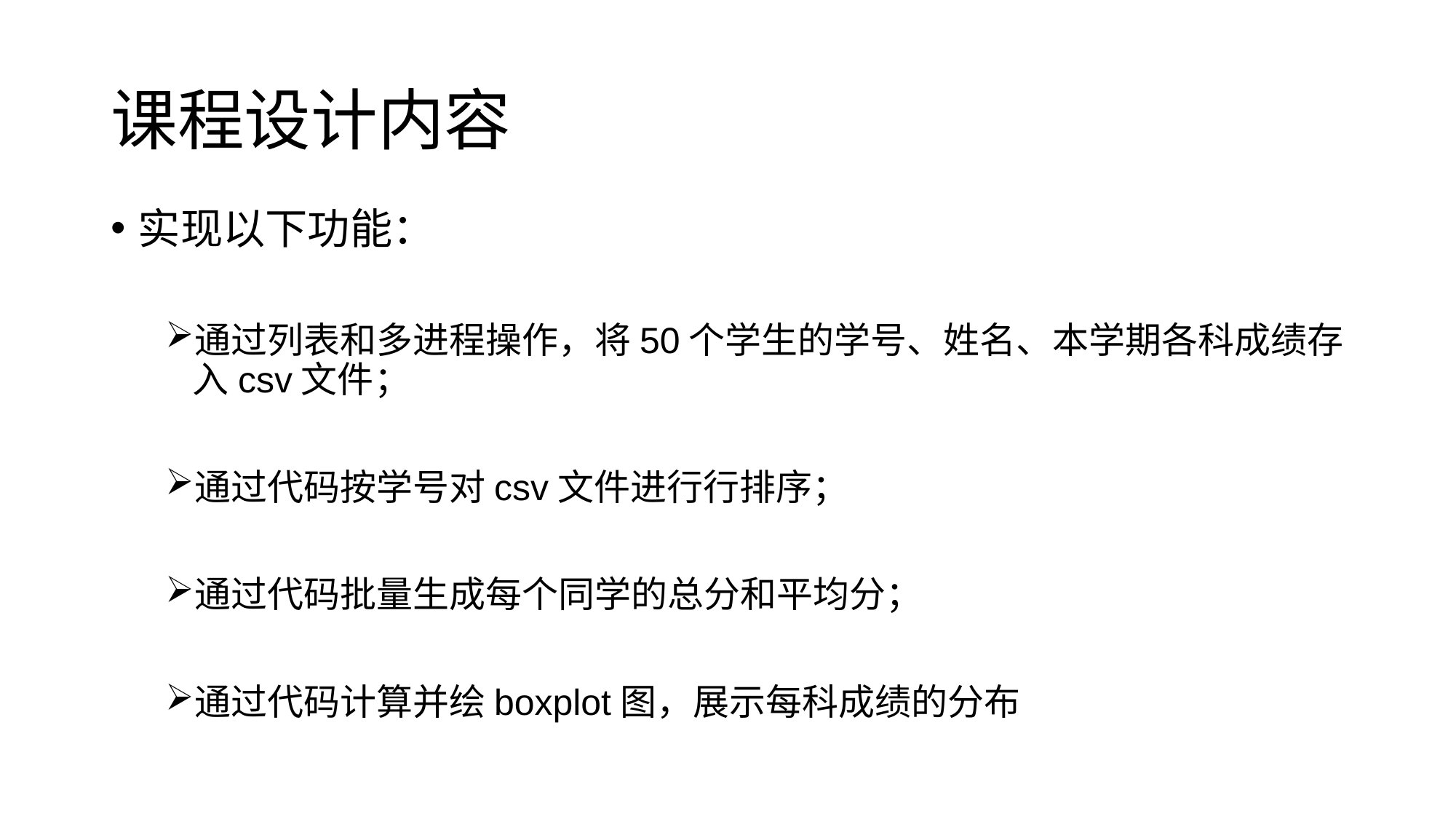

# 课程设计内容
实现以下功能：

通过列表和多进程操作，将50个学生的学号、姓名、本学期各科成绩存入csv文件；

通过代码按学号对csv文件进行行排序；

通过代码批量生成每个同学的总分和平均分；

通过代码计算并绘boxplot图，展示每科成绩的分布